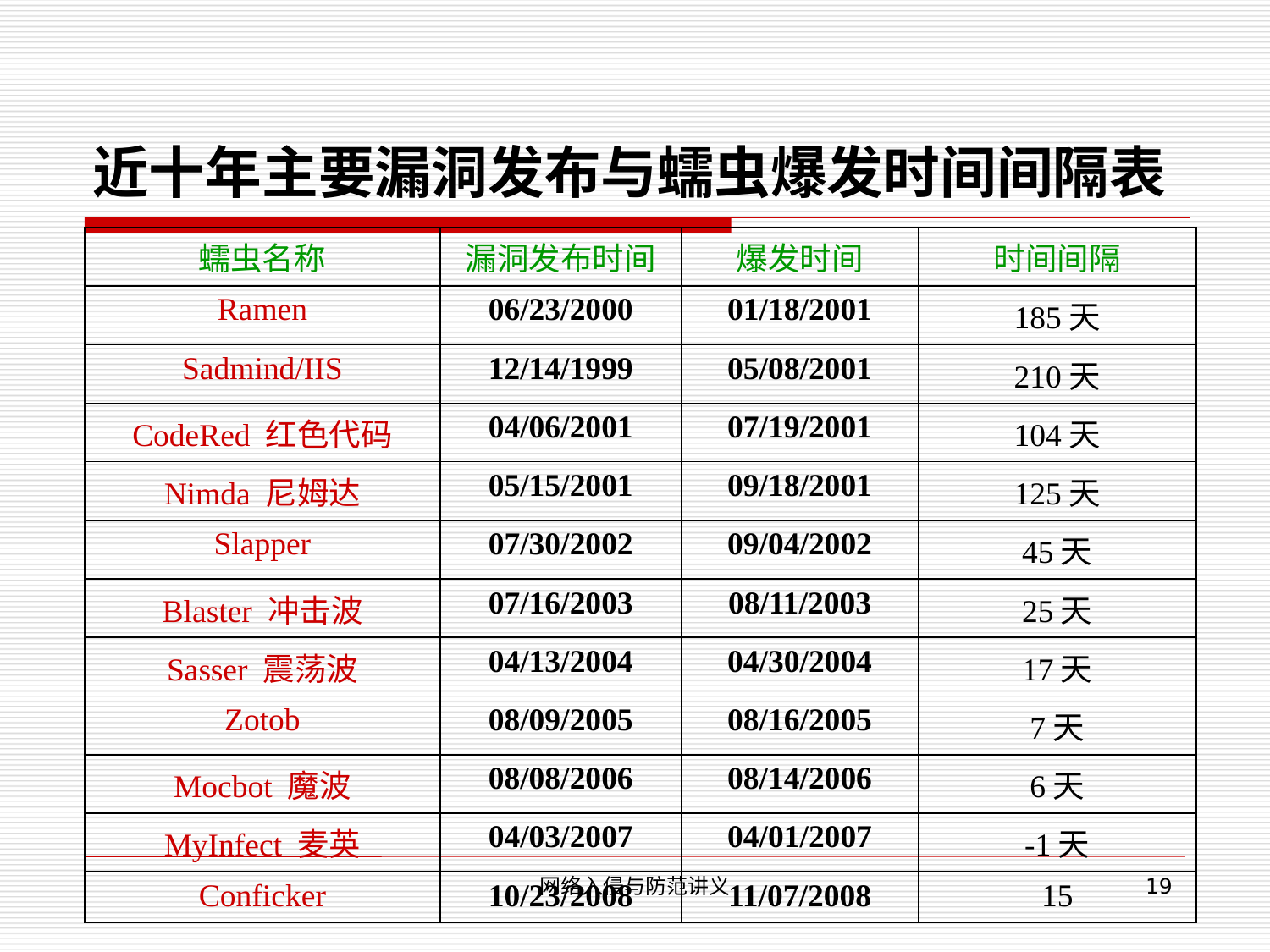

近十年主要漏洞发布与蠕虫爆发时间间隔表
| 蠕虫名称 | 漏洞发布时间 | 爆发时间 | 时间间隔 |
| --- | --- | --- | --- |
| Ramen | 06/23/2000 | 01/18/2001 | 185天 |
| Sadmind/IIS | 12/14/1999 | 05/08/2001 | 210天 |
| CodeRed 红色代码 | 04/06/2001 | 07/19/2001 | 104天 |
| Nimda 尼姆达 | 05/15/2001 | 09/18/2001 | 125天 |
| Slapper | 07/30/2002 | 09/04/2002 | 45天 |
| Blaster 冲击波 | 07/16/2003 | 08/11/2003 | 25天 |
| Sasser 震荡波 | 04/13/2004 | 04/30/2004 | 17天 |
| Zotob | 08/09/2005 | 08/16/2005 | 7天 |
| Mocbot 魔波 | 08/08/2006 | 08/14/2006 | 6天 |
| MyInfect 麦英 | 04/03/2007 | 04/01/2007 | -1天 |
| Conficker | 10/23/2008 | 11/07/2008 | 15 |

网络入侵与防范讲义
19